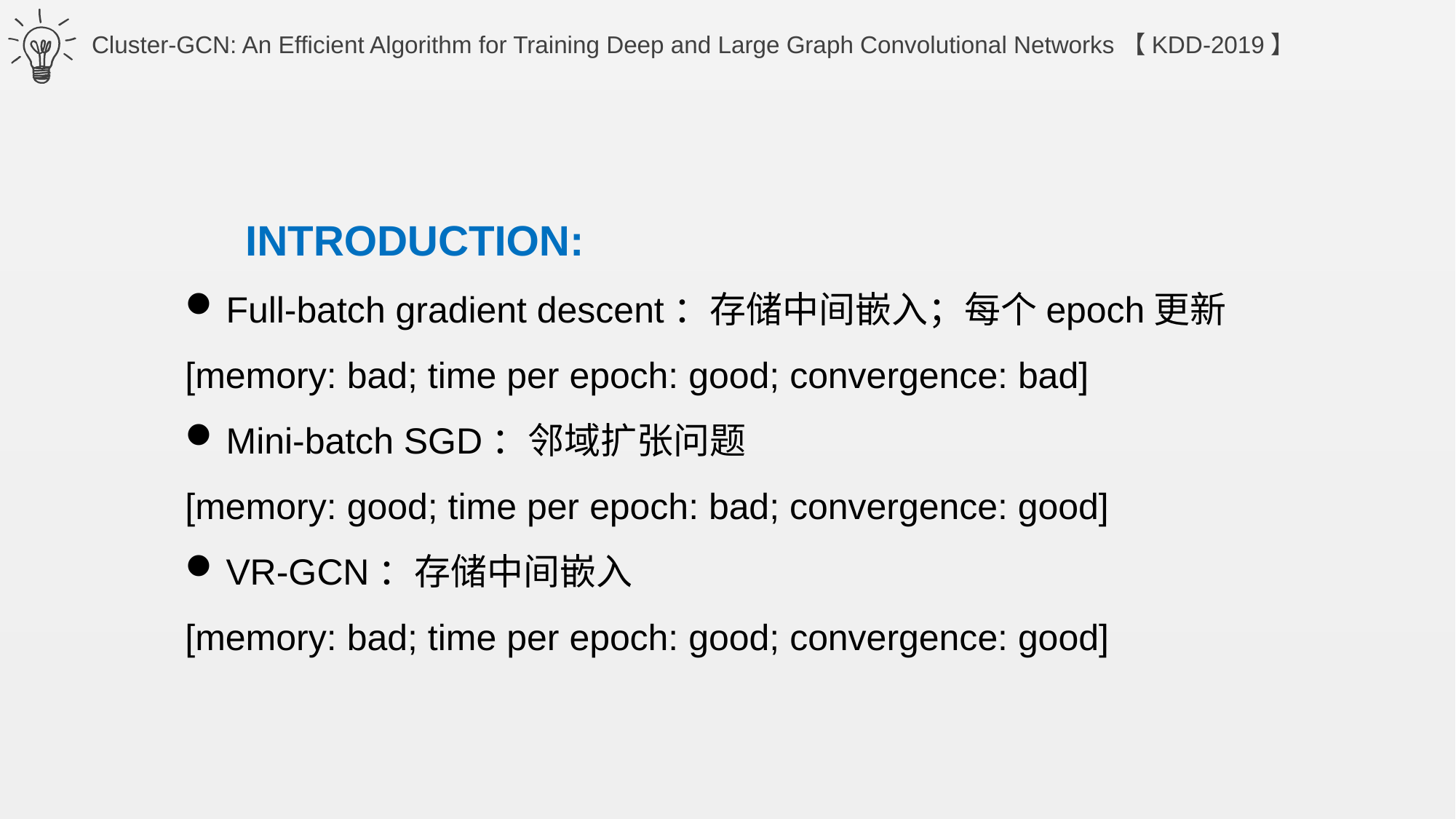

Cluster-GCN: An Efficient Algorithm for Training Deep and Large Graph Convolutional Networks【KDD-2019】
INTRODUCTION:
Full-batch gradient descent：存储中间嵌入；每个epoch更新
[memory: bad; time per epoch: good; convergence: bad]
Mini-batch SGD：邻域扩张问题
[memory: good; time per epoch: bad; convergence: good]
VR-GCN：存储中间嵌入
[memory: bad; time per epoch: good; convergence: good]